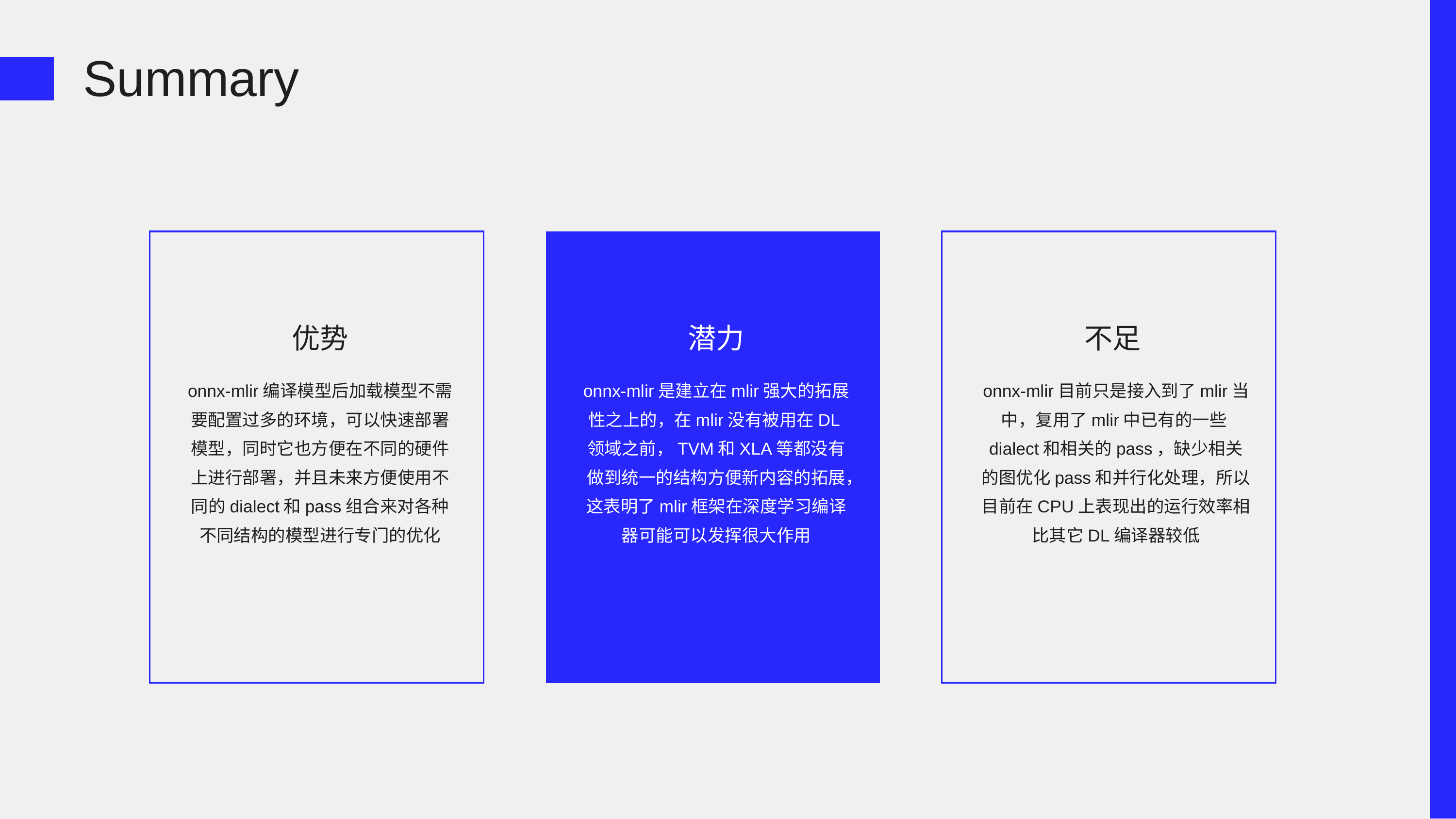

Summary

优势
潜力
不足
onnx-mlir编译模型后加载模型不需要配置过多的环境，可以快速部署模型，同时它也方便在不同的硬件上进行部署，并且未来方便使用不同的dialect和pass组合来对各种不同结构的模型进行专门的优化
onnx-mlir是建立在mlir强大的拓展性之上的，在mlir没有被用在DL领域之前，TVM和XLA等都没有做到统一的结构方便新内容的拓展，这表明了mlir框架在深度学习编译器可能可以发挥很大作用
onnx-mlir目前只是接入到了mlir当中，复用了mlir中已有的一些dialect和相关的pass，缺少相关的图优化pass和并行化处理，所以目前在CPU上表现出的运行效率相比其它DL编译器较低